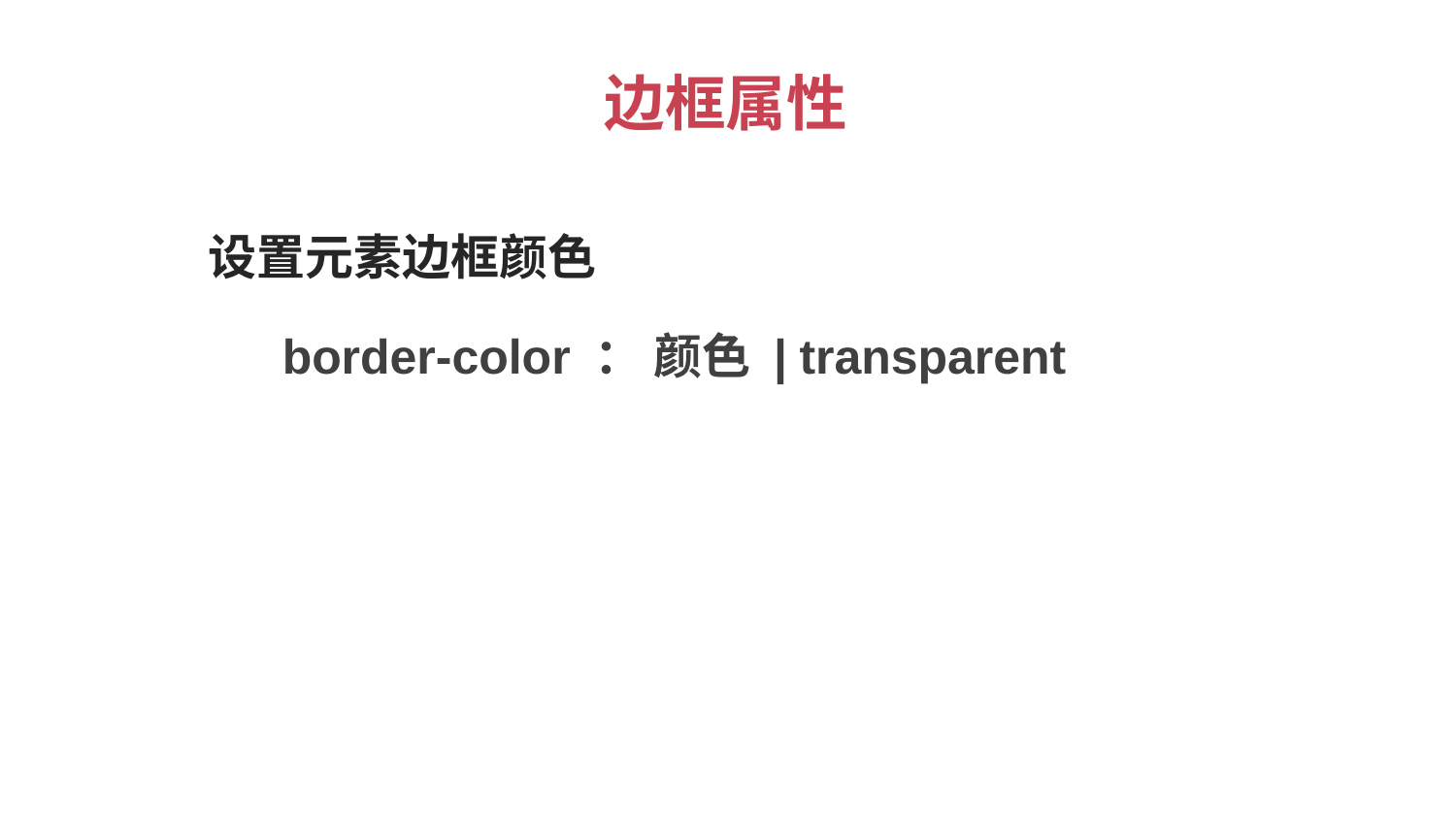

边框属性
设置元素边框颜色
border-color ： 颜色 | transparent